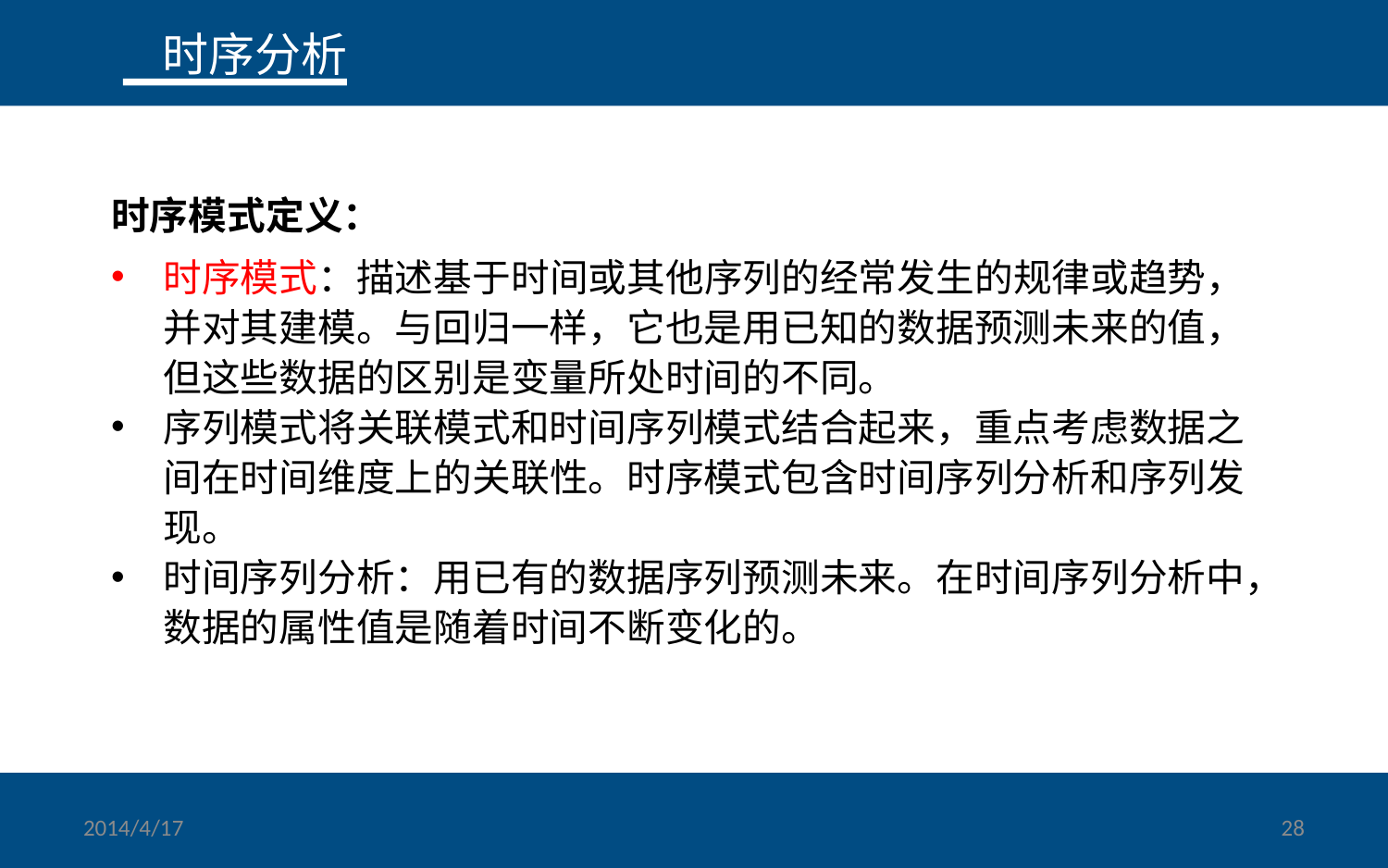

时序分析

时序模式定义：
时序模式：描述基于时间或其他序列的经常发生的规律或趋势，并对其建模。与回归一样，它也是用已知的数据预测未来的值，但这些数据的区别是变量所处时间的不同。
序列模式将关联模式和时间序列模式结合起来，重点考虑数据之间在时间维度上的关联性。时序模式包含时间序列分析和序列发现。
时间序列分析：用已有的数据序列预测未来。在时间序列分析中，数据的属性值是随着时间不断变化的。
2014/4/17
28